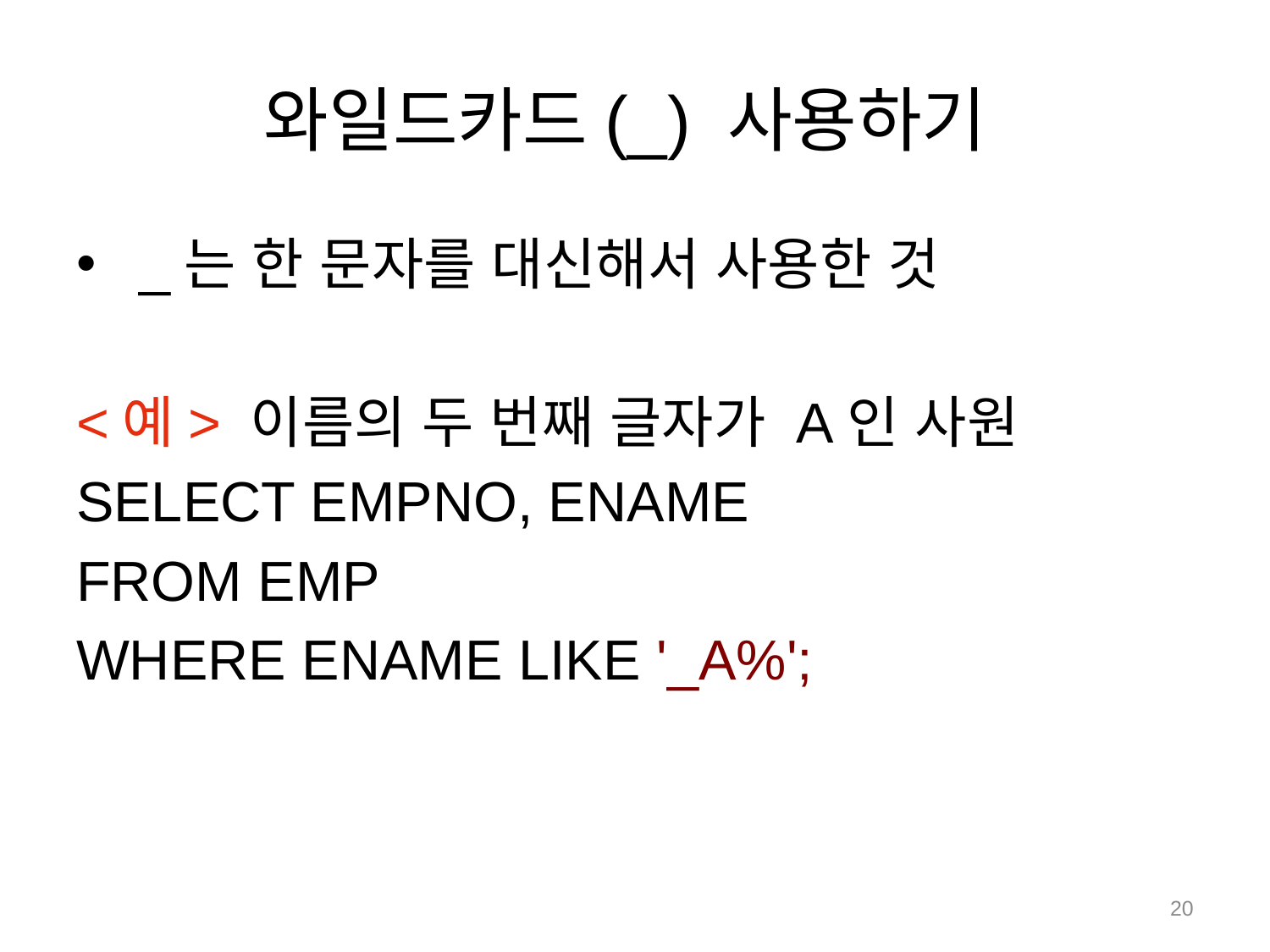

# 와일드카드(_) 사용하기
 _는 한 문자를 대신해서 사용한 것

<예> 이름의 두 번째 글자가 A인 사원
SELECT EMPNO, ENAME
FROM EMP
WHERE ENAME LIKE '_A%';
20